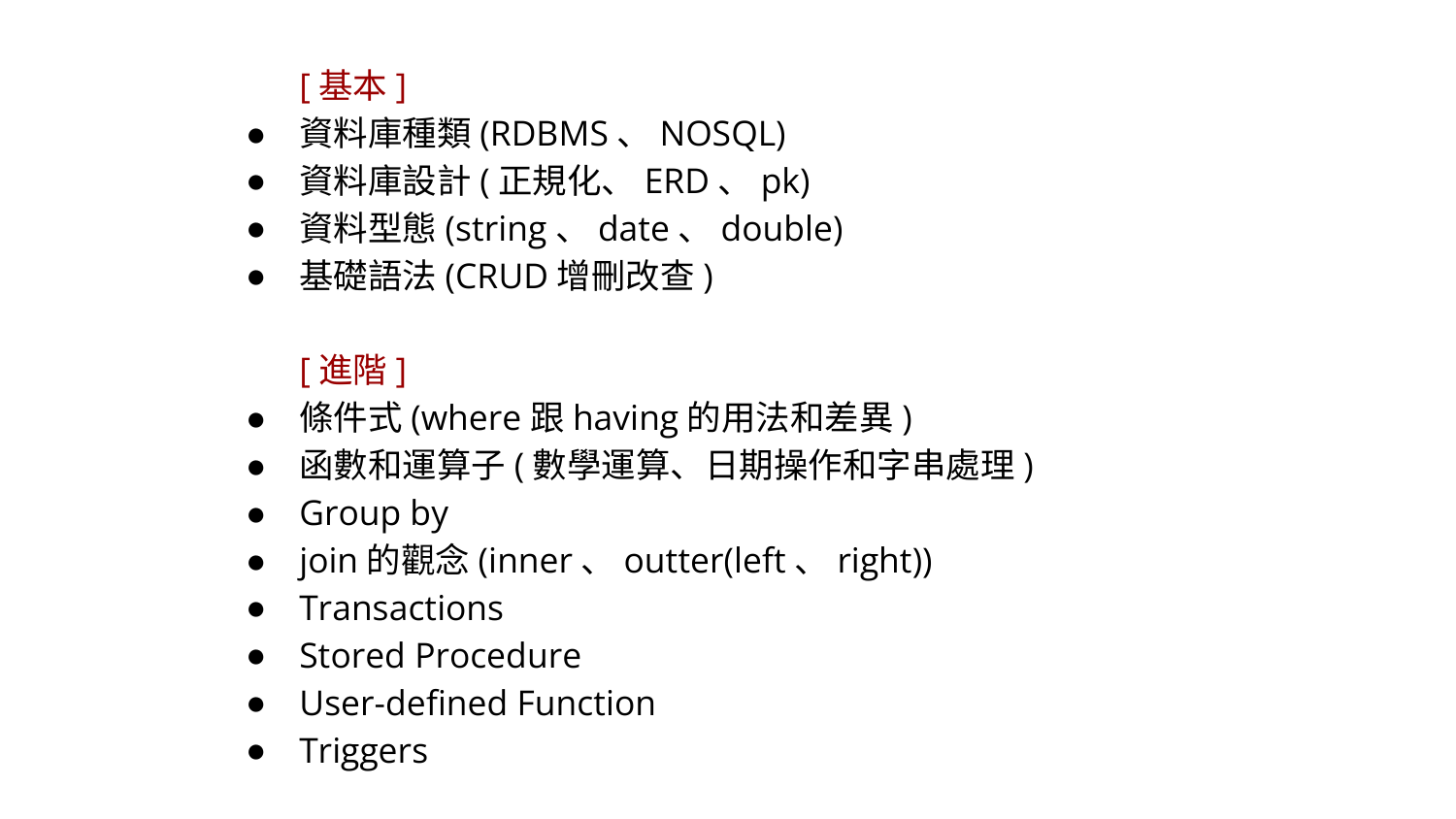

[基本]
資料庫種類(RDBMS、NOSQL)
資料庫設計(正規化、ERD、pk)
資料型態(string、date、double)
基礎語法(CRUD增刪改查)

[進階]
條件式(where跟having的用法和差異)
函數和運算子(數學運算、日期操作和字串處理)
Group by
join的觀念(inner、outter(left、right))
Transactions
Stored Procedure
User-defined Function
Triggers